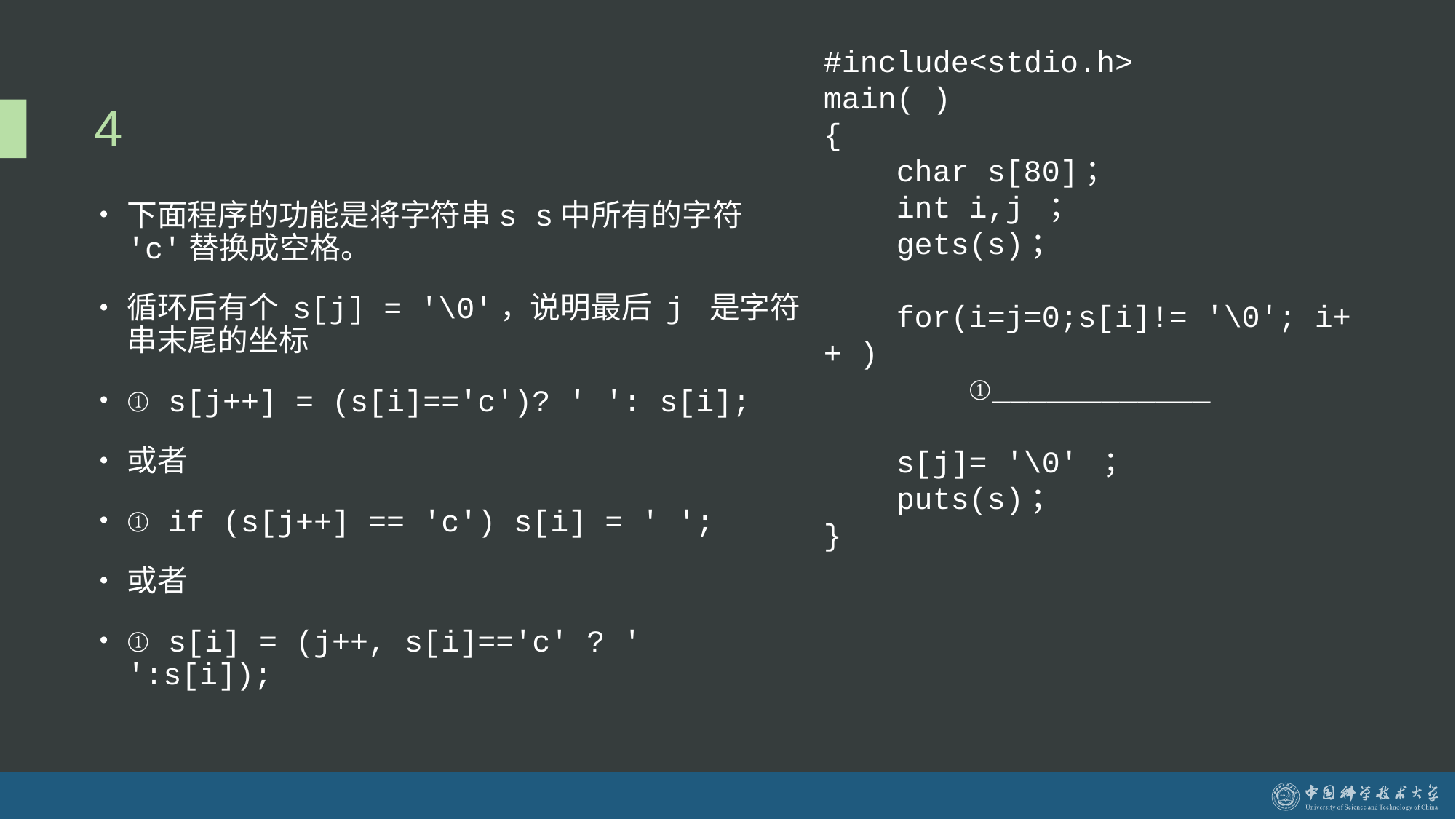

#include<stdio.h>
main( )
{
    char s[80]；
    int i,j ；
    gets(s)；

    for(i=j=0;s[i]!= '\0'; i++ )
        ①____________

    s[j]= '\0' ；
    puts(s)；
}
# 4
下面程序的功能是将字符串s s中所有的字符 'c'替换成空格。
循环后有个 s[j] = '\0'，说明最后 j 是字符串末尾的坐标
① s[j++] = (s[i]=='c')? ' ': s[i];
或者
① if (s[j++] == 'c') s[i] = ' ';
或者
① s[i] = (j++, s[i]=='c' ? ' ':s[i]);